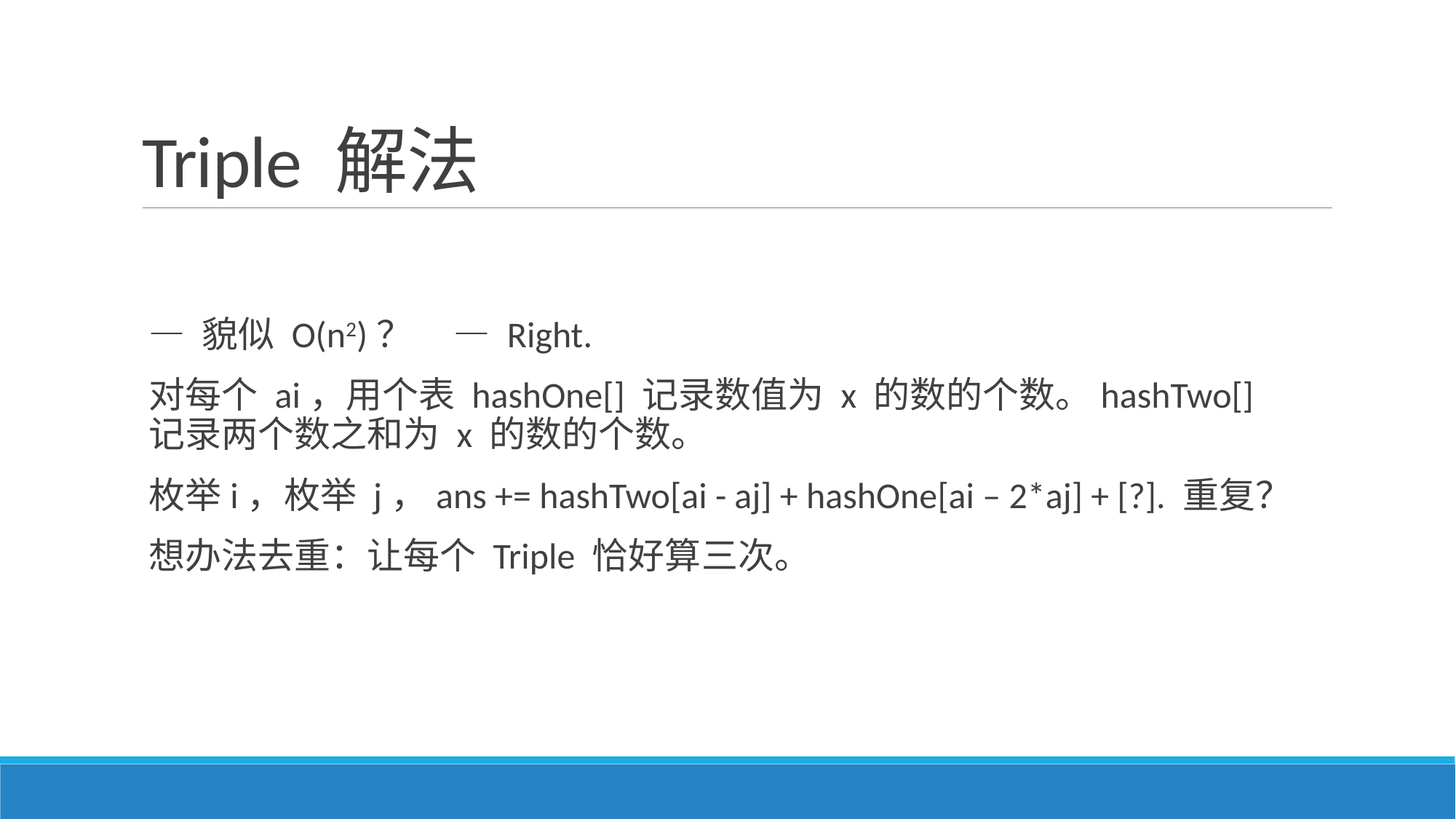

# Triple 解法
— 貌似 O(n2)？     — Right.
对每个 ai，用个表 hashOne[] 记录数值为 x 的数的个数。hashTwo[] 记录两个数之和为 x 的数的个数。
枚举i，枚举 j，ans += hashTwo[ai - aj] + hashOne[ai – 2*aj] + [?]. 重复？
想办法去重：让每个 Triple 恰好算三次。